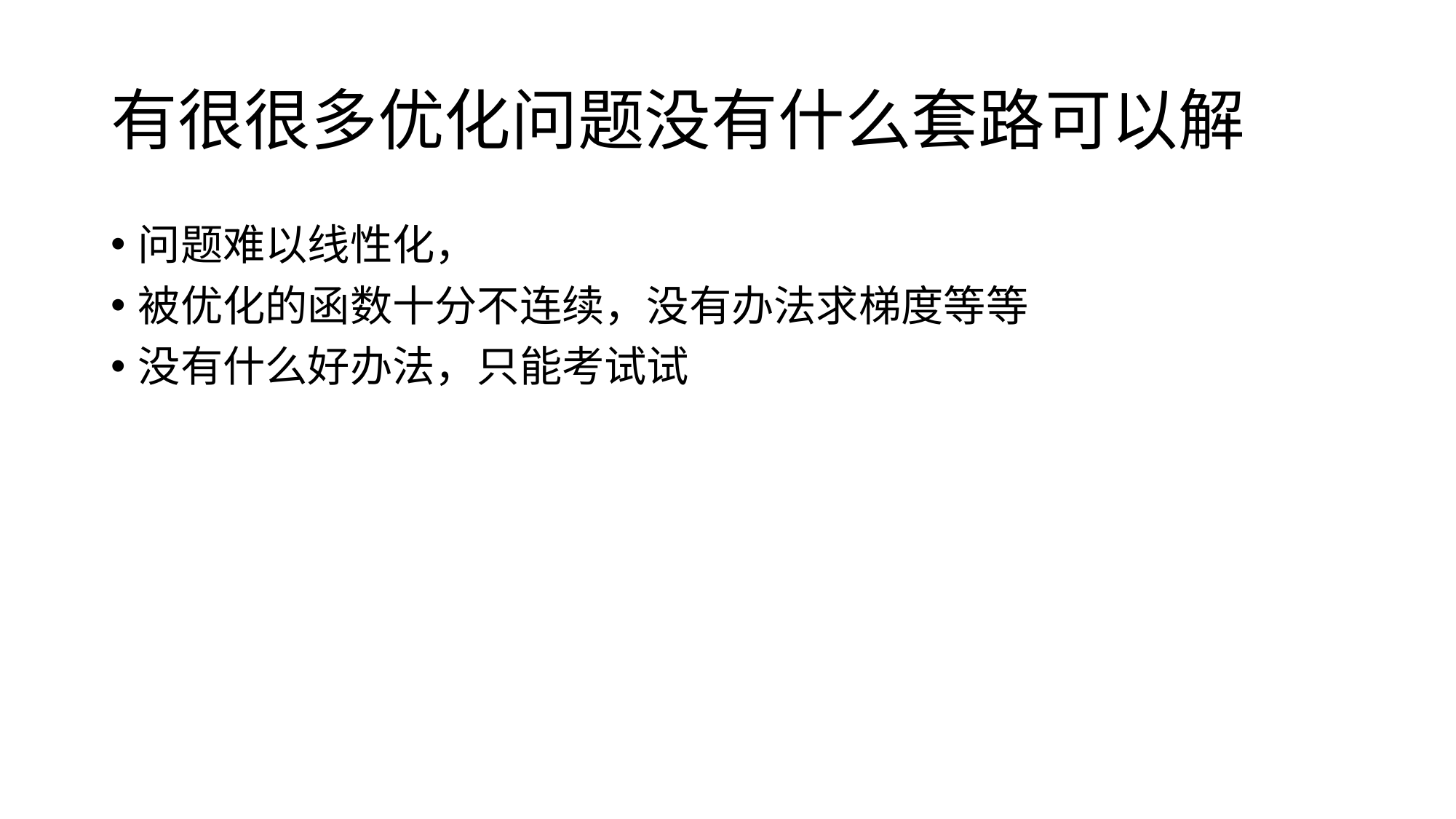

# 有很很多优化问题没有什么套路可以解
问题难以线性化，
被优化的函数十分不连续，没有办法求梯度等等
没有什么好办法，只能考试试